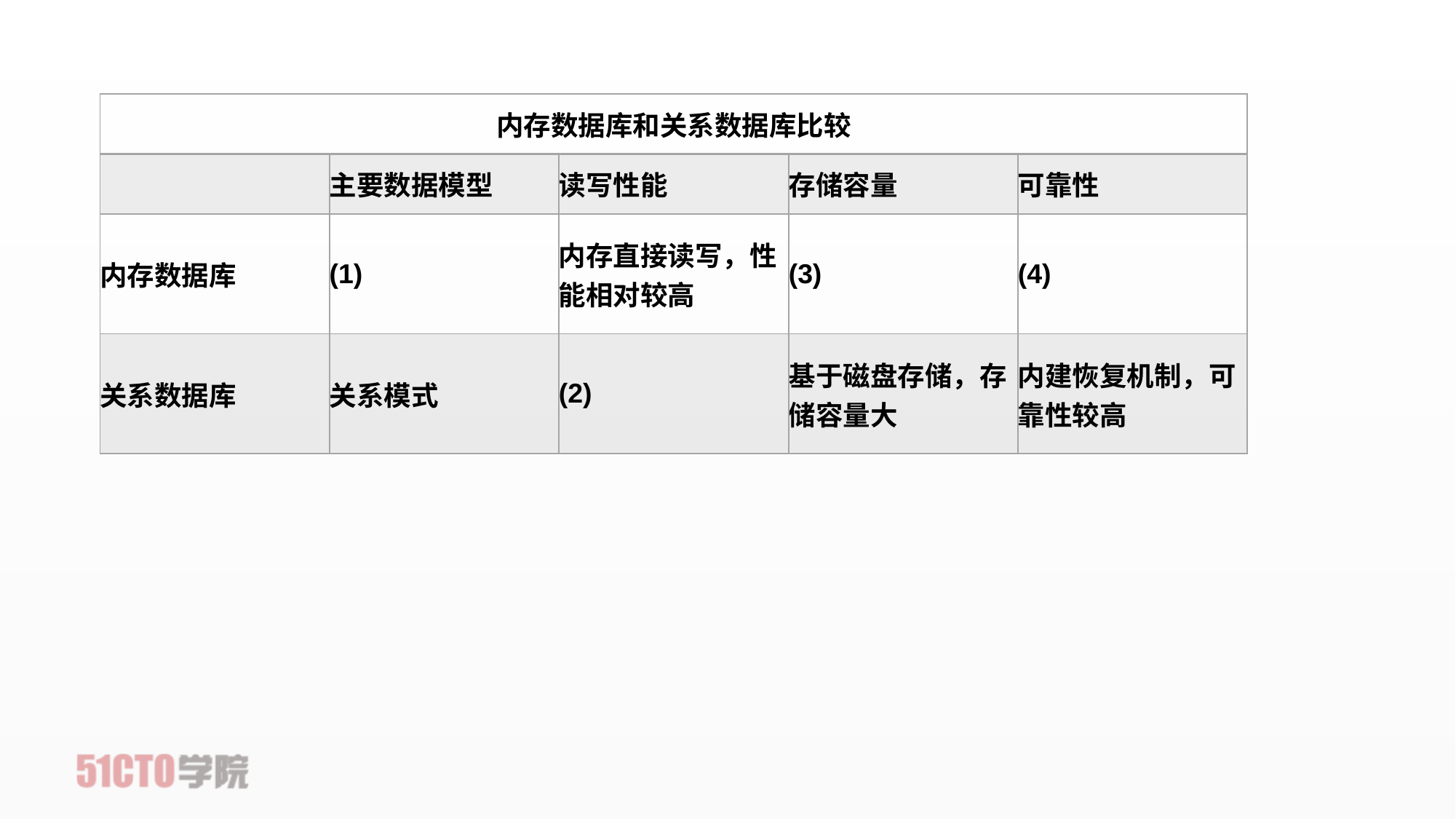

| 内存数据库和关系数据库比较 |  |  |  |  |
| --- | --- | --- | --- | --- |
|  | 主要数据模型 | 读写性能 | 存储容量 | 可靠性 |
| 内存数据库 | (1) | 内存直接读写，性能相对较高 | (3) | (4) |
| 关系数据库 | 关系模式 | (2) | 基于磁盘存储，存储容量大 | 内建恢复机制，可靠性较高 |